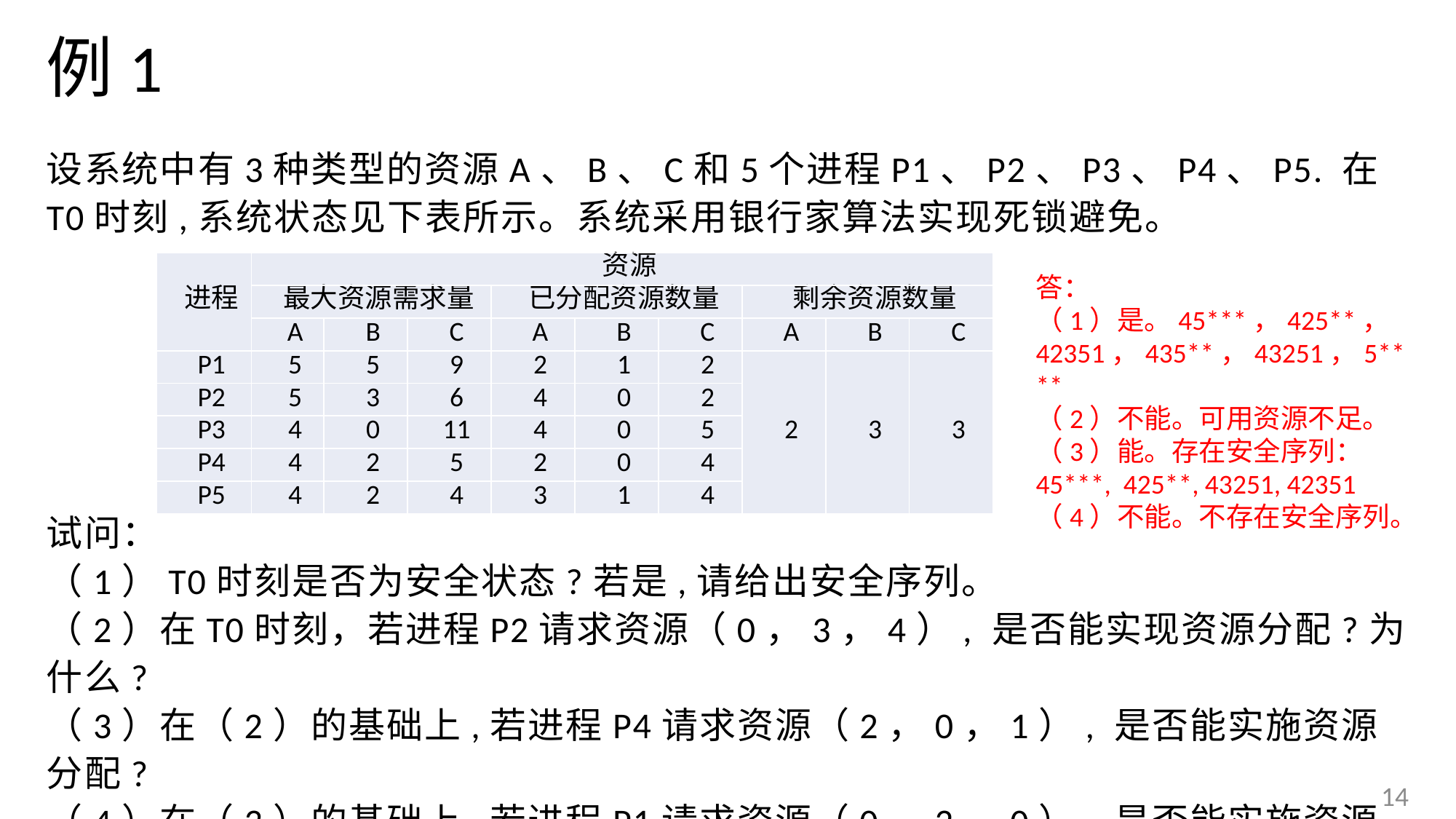

# 例1
设系统中有3种类型的资源A、B、C和5个进程P1、P2、P3、P4、P5. 在T0时刻,系统状态见下表所示。系统采用银行家算法实现死锁避免。

试问：
（1）T0时刻是否为安全状态?若是,请给出安全序列。
（2）在T0时刻，若进程P2请求资源（0，3，4）, 是否能实现资源分配?为什么?
（3）在（2）的基础上,若进程P4请求资源（2，0，1）, 是否能实施资源分配?
（4）在（3）的基础上,若进程P1请求资源（0，2，0）, 是否能实施资源分配?
| 进程 | 资源 |  |  |  |  |  |  |  |  |
| --- | --- | --- | --- | --- | --- | --- | --- | --- | --- |
|  | 最大资源需求量 |  |  | 已分配资源数量 |  |  | 剩余资源数量 |  |  |
|  | A | B | C | A | B | C | A | B | C |
| P1 | 5 | 5 | 9 | 2 | 1 | 2 | 2 | 3 | 3 |
| P2 | 5 | 3 | 6 | 4 | 0 | 2 |  |  |  |
| P3 | 4 | 0 | 11 | 4 | 0 | 5 |  |  |  |
| P4 | 4 | 2 | 5 | 2 | 0 | 4 |  |  |  |
| P5 | 4 | 2 | 4 | 3 | 1 | 4 |  |  |  |
答：
（1）是。45***，425**，42351，435**，43251，5****
（2）不能。可用资源不足。
（3）能。存在安全序列：45***,  425**, 43251, 42351
（4）不能。不存在安全序列。
14